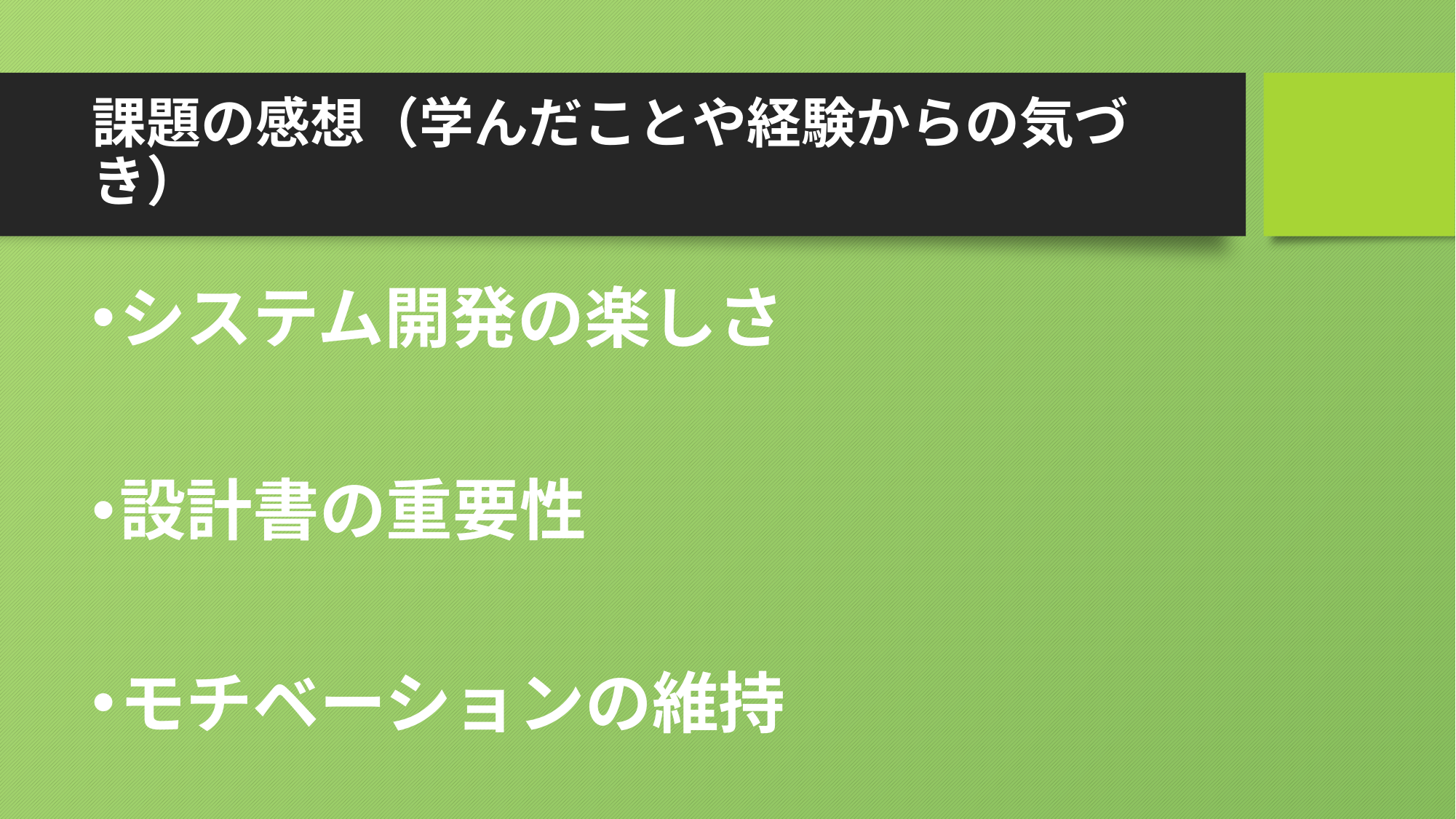

# 課題の感想（学んだことや経験からの気づき）
システム開発の楽しさ

設計書の重要性

モチベーションの維持